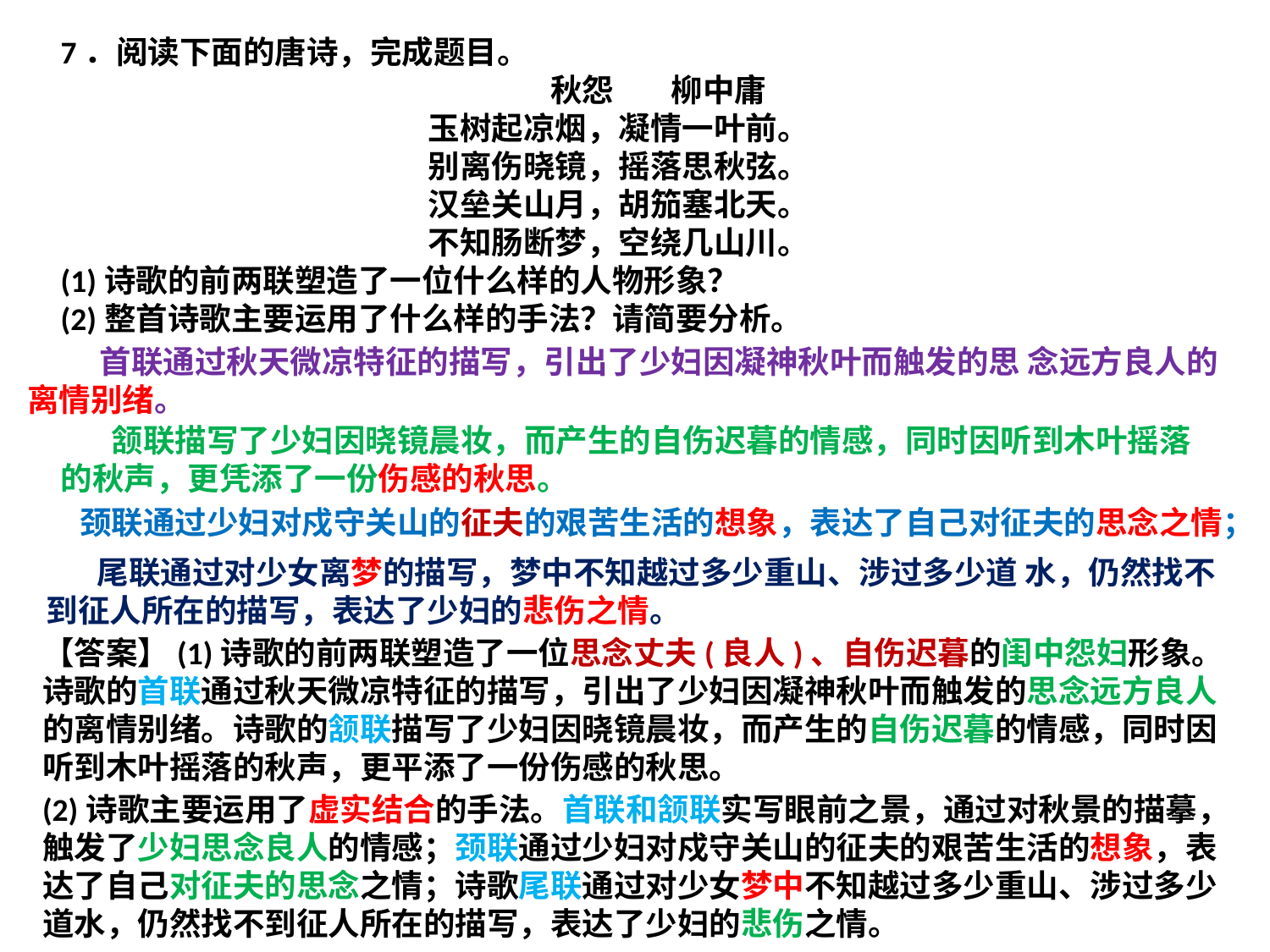

7．阅读下面的唐诗，完成题目。
                                                                   秋怨        柳中庸
                                                  玉树起凉烟，凝情一叶前。
                                                  别离伤晓镜，摇落思秋弦。
                                                  汉垒关山月，胡笳塞北天。
                                                  不知肠断梦，空绕几山川。
(1)诗歌的前两联塑造了一位什么样的人物形象？
(2)整首诗歌主要运用了什么样的手法？请简要分析。
         首联通过秋天微凉特征的描写，引出了少妇因凝神秋叶而触发的思 念远方良人的离情别绪。
      颔联描写了少妇因晓镜晨妆，而产生的自伤迟暮的情感，同时因听到木叶摇落的秋声，更凭添了一份伤感的秋思。
   颈联通过少妇对戍守关山的征夫的艰苦生活的想象，表达了自己对征夫的思念之情；
      尾联通过对少女离梦的描写，梦中不知越过多少重山、涉过多少道 水，仍然找不到征人所在的描写，表达了少妇的悲伤之情。
【答案】(1)诗歌的前两联塑造了一位思念丈夫(良人)、自伤迟暮的闺中怨妇形象。诗歌的首联通过秋天微凉特征的描写，引出了少妇因凝神秋叶而触发的思念远方良人的离情别绪。诗歌的颔联描写了少妇因晓镜晨妆，而产生的自伤迟暮的情感，同时因听到木叶摇落的秋声，更平添了一份伤感的秋思。
(2)诗歌主要运用了虚实结合的手法。首联和颔联实写眼前之景，通过对秋景的描摹，触发了少妇思念良人的情感；颈联通过少妇对戍守关山的征夫的艰苦生活的想象，表达了自己对征夫的思念之情；诗歌尾联通过对少女梦中不知越过多少重山、涉过多少道水，仍然找不到征人所在的描写，表达了少妇的悲伤之情。